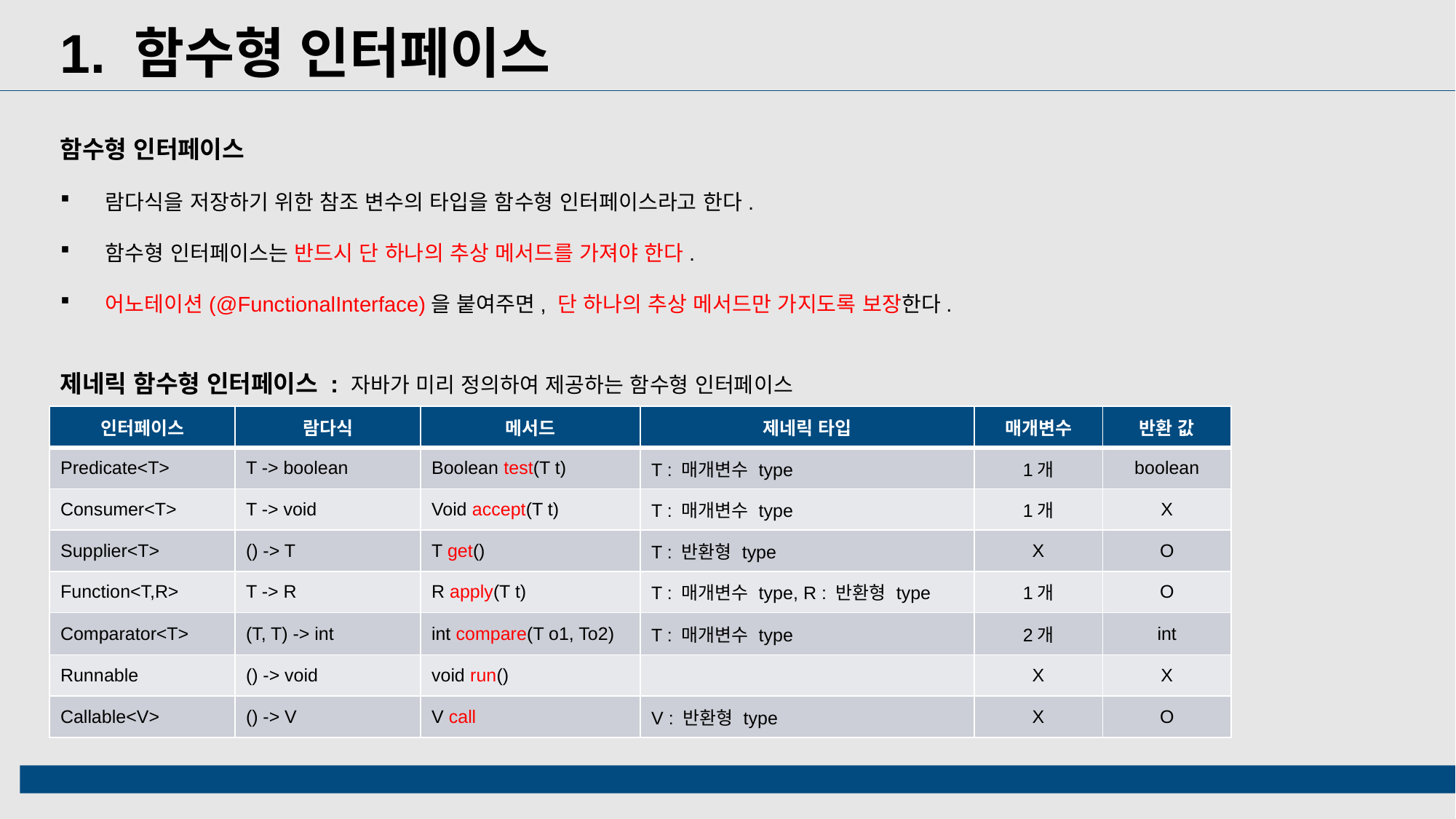

1. 함수형 인터페이스
함수형 인터페이스
 람다식을 저장하기 위한 참조 변수의 타입을 함수형 인터페이스라고 한다.
 함수형 인터페이스는 반드시 단 하나의 추상 메서드를 가져야 한다.
 어노테이션(@FunctionalInterface)을 붙여주면, 단 하나의 추상 메서드만 가지도록 보장한다.

제네릭 함수형 인터페이스 : 자바가 미리 정의하여 제공하는 함수형 인터페이스
| 인터페이스 | 람다식 | 메서드 | 제네릭 타입 | 매개변수 | 반환 값 |
| --- | --- | --- | --- | --- | --- |
| Predicate<T> | T -> boolean | Boolean test(T t) | T : 매개변수 type | 1개 | boolean |
| Consumer<T> | T -> void | Void accept(T t) | T : 매개변수 type | 1개 | X |
| Supplier<T> | () -> T | T get() | T : 반환형 type | X | O |
| Function<T,R> | T -> R | R apply(T t) | T : 매개변수 type, R : 반환형 type | 1개 | O |
| Comparator<T> | (T, T) -> int | int compare(T o1, To2) | T : 매개변수 type | 2개 | int |
| Runnable | () -> void | void run() |  | X | X |
| Callable<V> | () -> V | V call | V : 반환형 type | X | O |